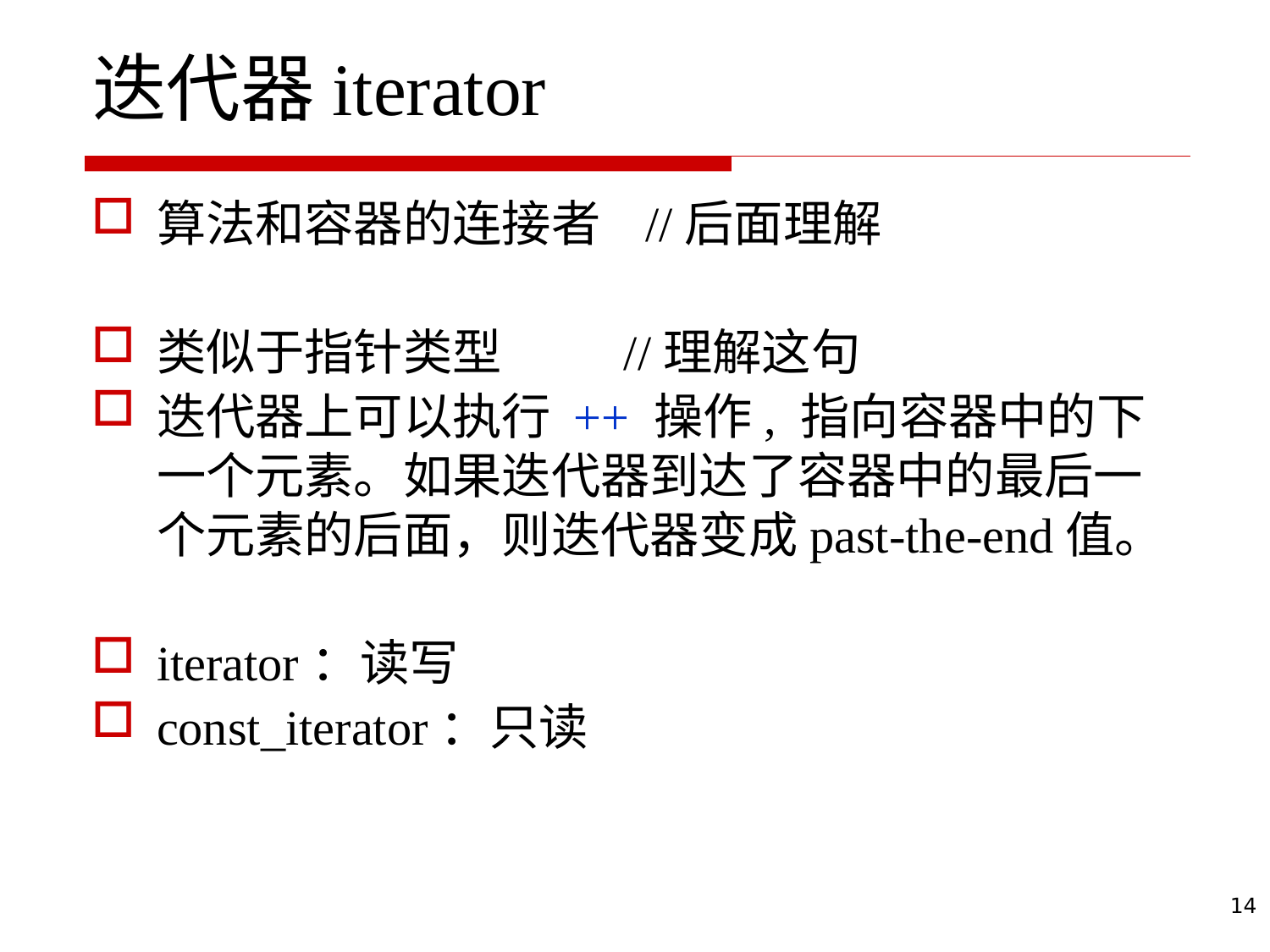

# 迭代器iterator
算法和容器的连接者   //后面理解

类似于指针类型          //理解这句
迭代器上可以执行 ++ 操作, 指向容器中的下一个元素。如果迭代器到达了容器中的最后一个元素的后面，则迭代器变成past-the-end值。

iterator：读写
const_iterator：只读

14